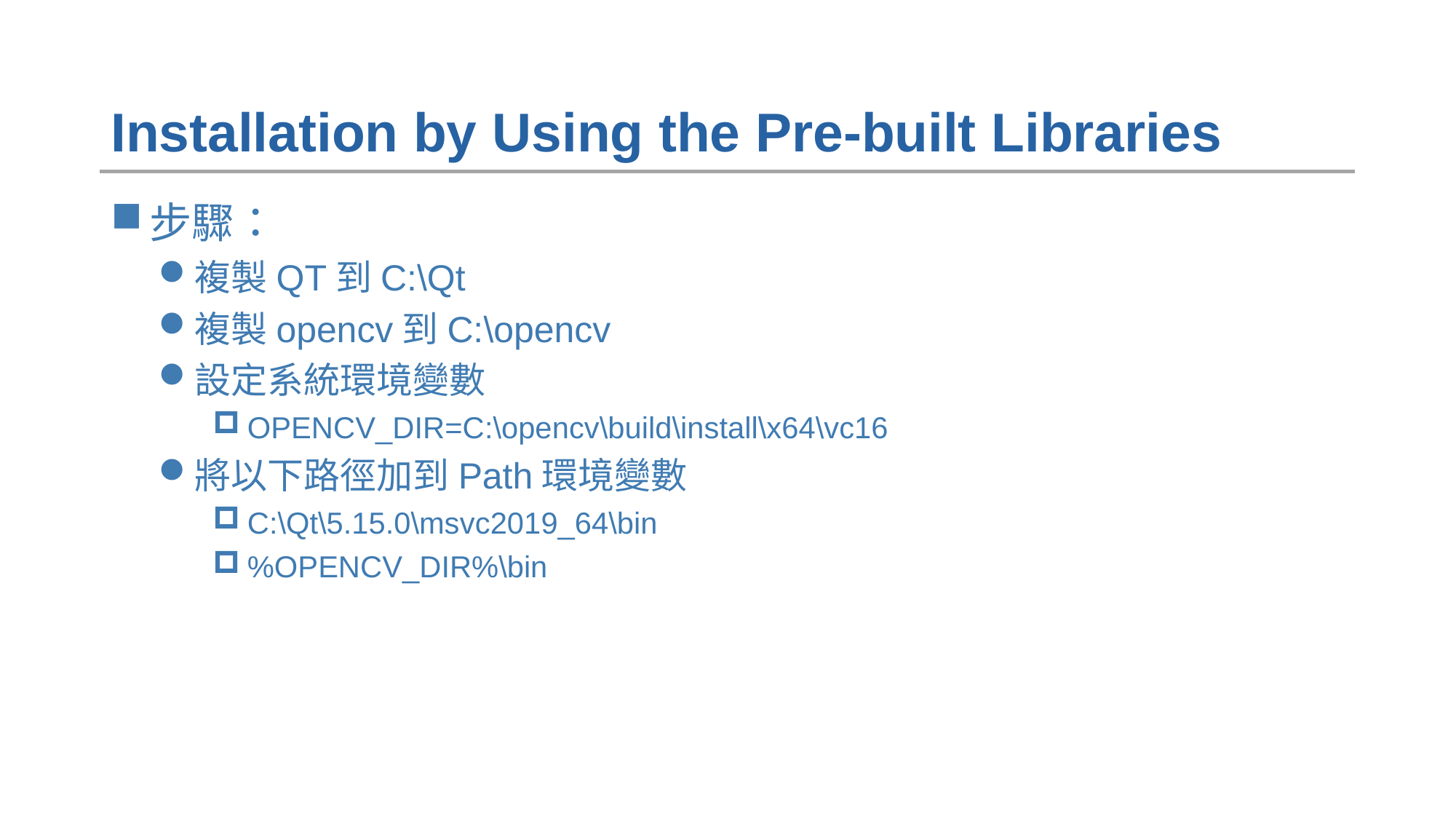

# Installation by Using the Pre-built Libraries
步驟：
複製QT到C:\Qt
複製opencv到C:\opencv
設定系統環境變數
OPENCV_DIR=C:\opencv\build\install\x64\vc16
將以下路徑加到Path環境變數
C:\Qt\5.15.0\msvc2019_64\bin
%OPENCV_DIR%\bin